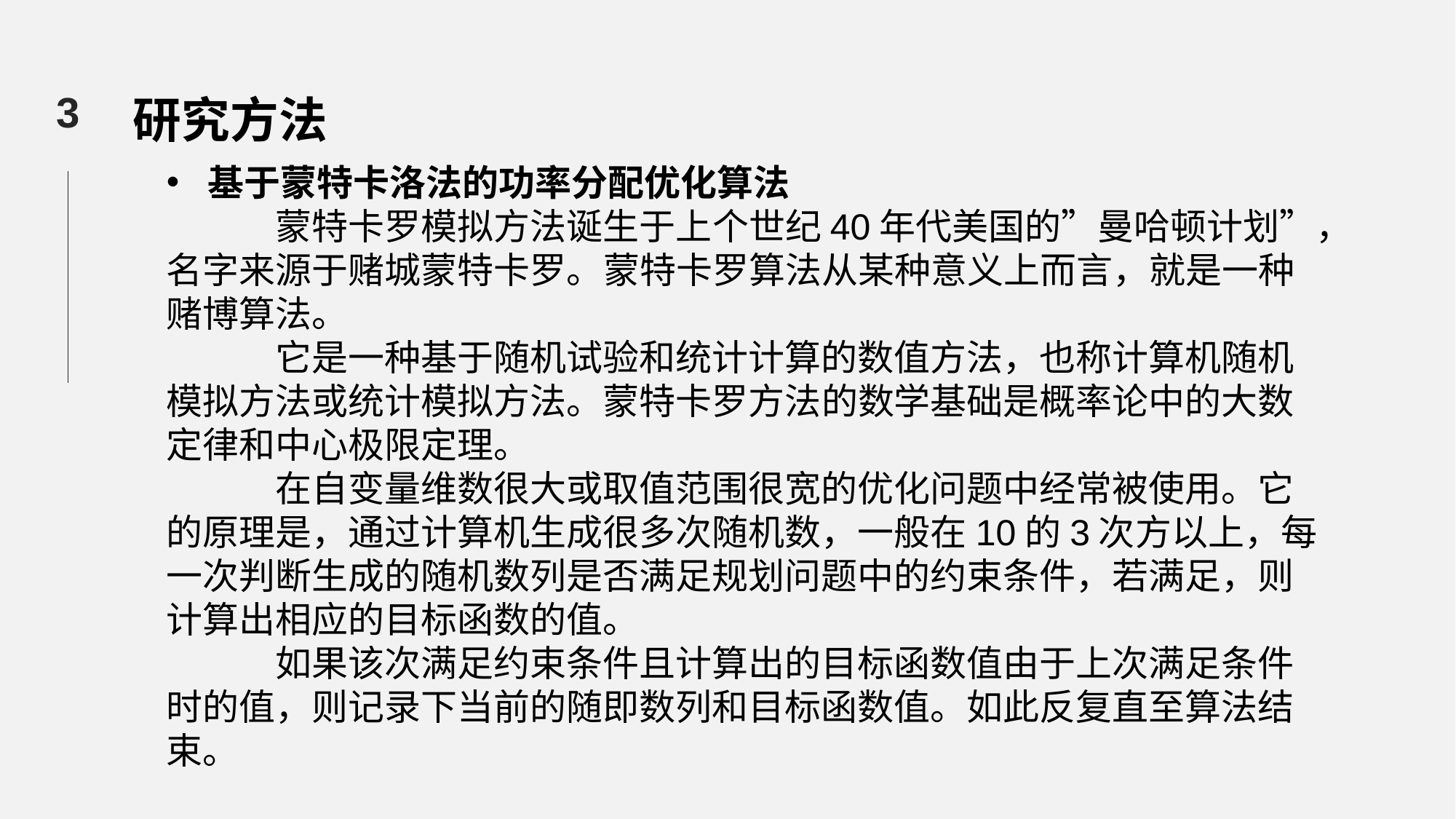

3
研究方法
基于蒙特卡洛法的功率分配优化算法
	蒙特卡罗模拟方法诞生于上个世纪40年代美国的”曼哈顿计划”，名字来源于赌城蒙特卡罗。蒙特卡罗算法从某种意义上而言，就是一种赌博算法。
	它是一种基于随机试验和统计计算的数值方法，也称计算机随机模拟方法或统计模拟方法。蒙特卡罗方法的数学基础是概率论中的大数定律和中心极限定理。
	在自变量维数很大或取值范围很宽的优化问题中经常被使用。它的原理是，通过计算机生成很多次随机数，一般在10的3次方以上，每一次判断生成的随机数列是否满足规划问题中的约束条件，若满足，则计算出相应的目标函数的值。
	如果该次满足约束条件且计算出的目标函数值由于上次满足条件时的值，则记录下当前的随即数列和目标函数值。如此反复直至算法结束。